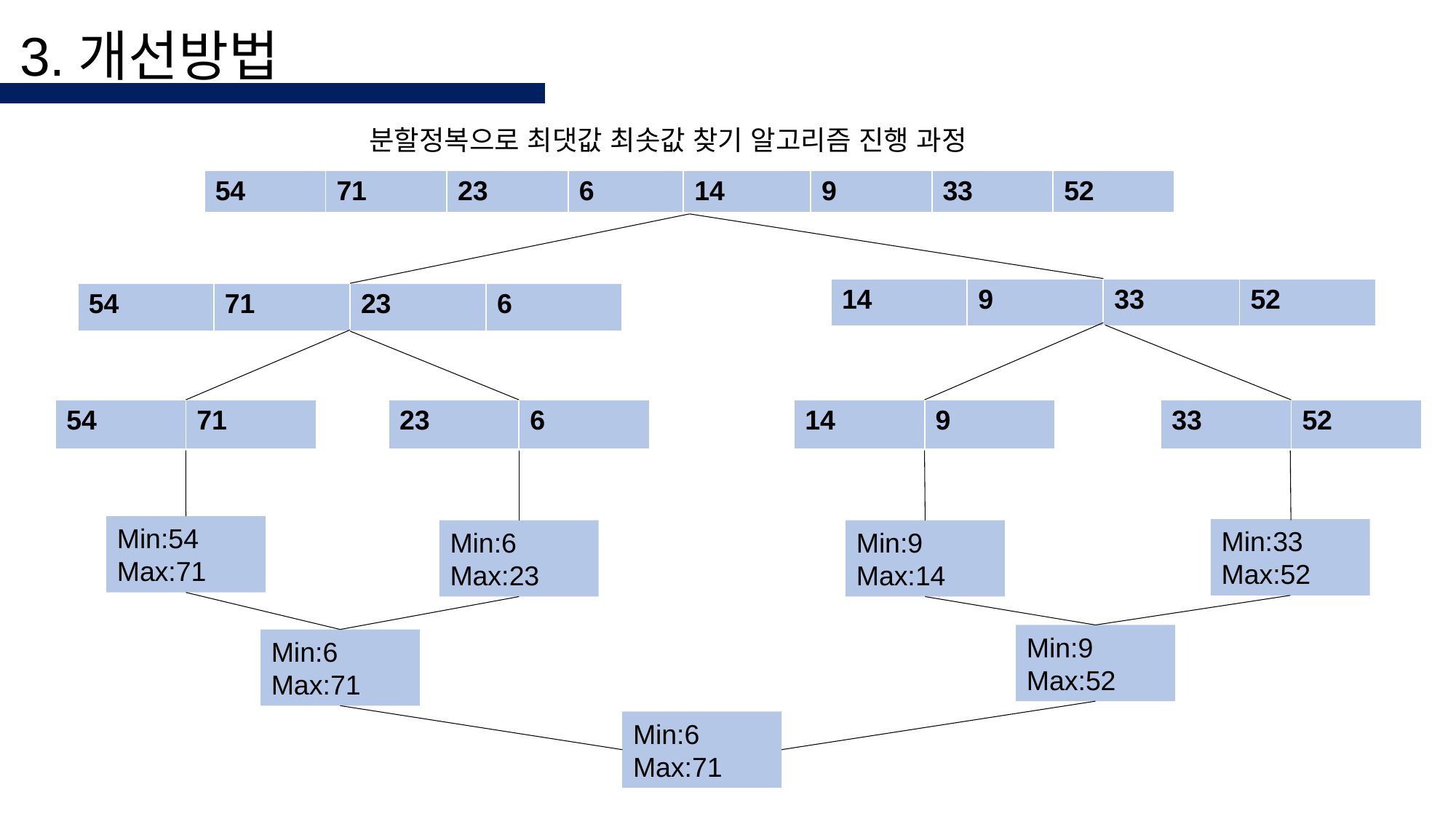

3.개선방법

분할정복으로 최댓값 최솟값 찾기 알고리즘 진행 과정
| 54 | 71 | 23 | 6 | 14 | 9 | 33 | 52 |
| --- | --- | --- | --- | --- | --- | --- | --- |

| 14 | 9 | 33 | 52 |
| --- | --- | --- | --- |
| 54 | 71 | 23 | 6 |
| --- | --- | --- | --- |
| 33 | 52 |
| --- | --- |
| 14 | 9 |
| --- | --- |
| 54 | 71 |
| --- | --- |
| 23 | 6 |
| --- | --- |
Min:54
Max:71
Min:33
Max:52
Min:9
Max:14
Min:6
Max:23
Min:9
Max:52
Min:6
Max:71
Min:6
Max:71